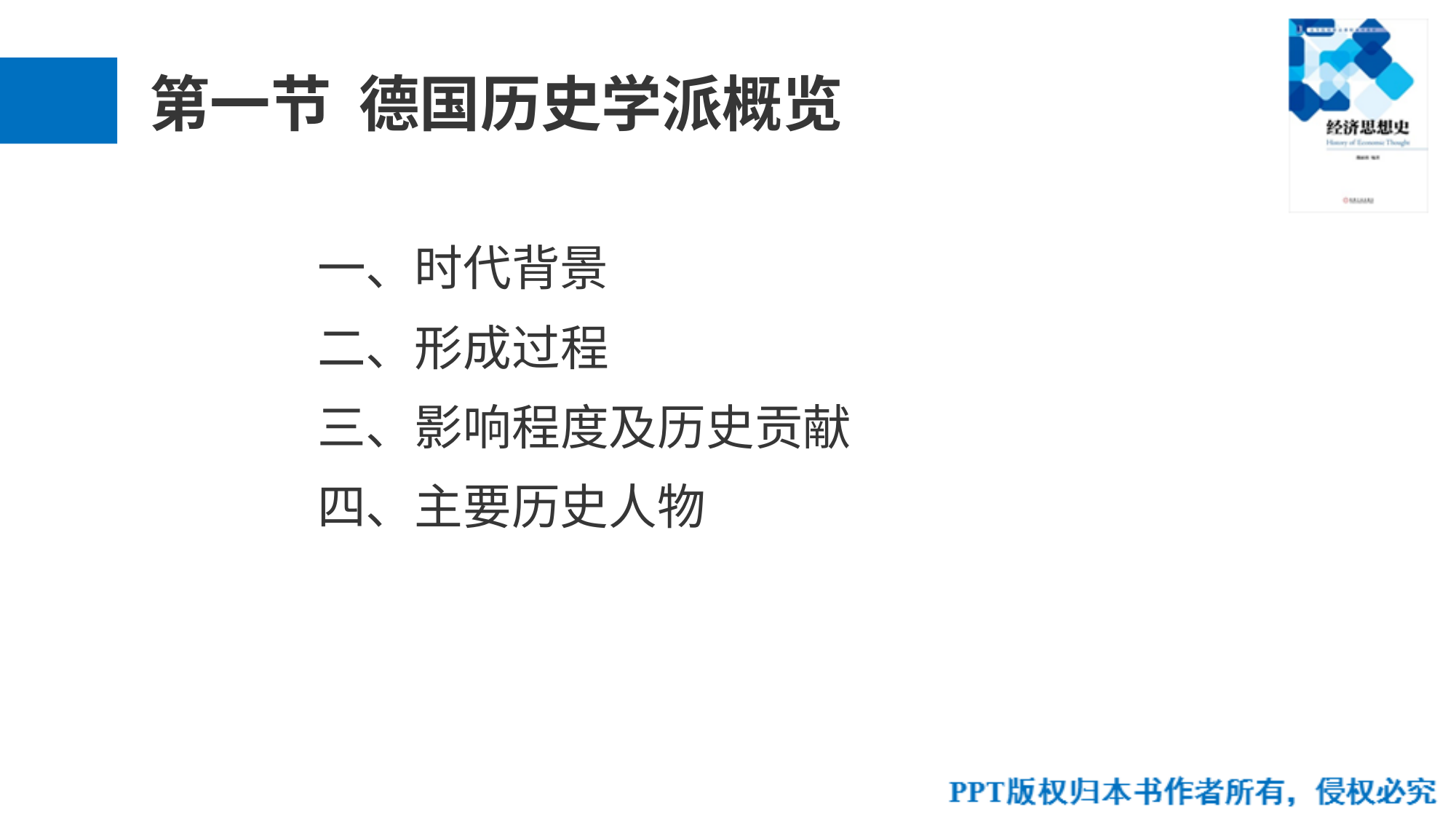

# 第一节  德国历史学派概览

一、时代背景
二、形成过程
三、影响程度及历史贡献
四、主要历史人物